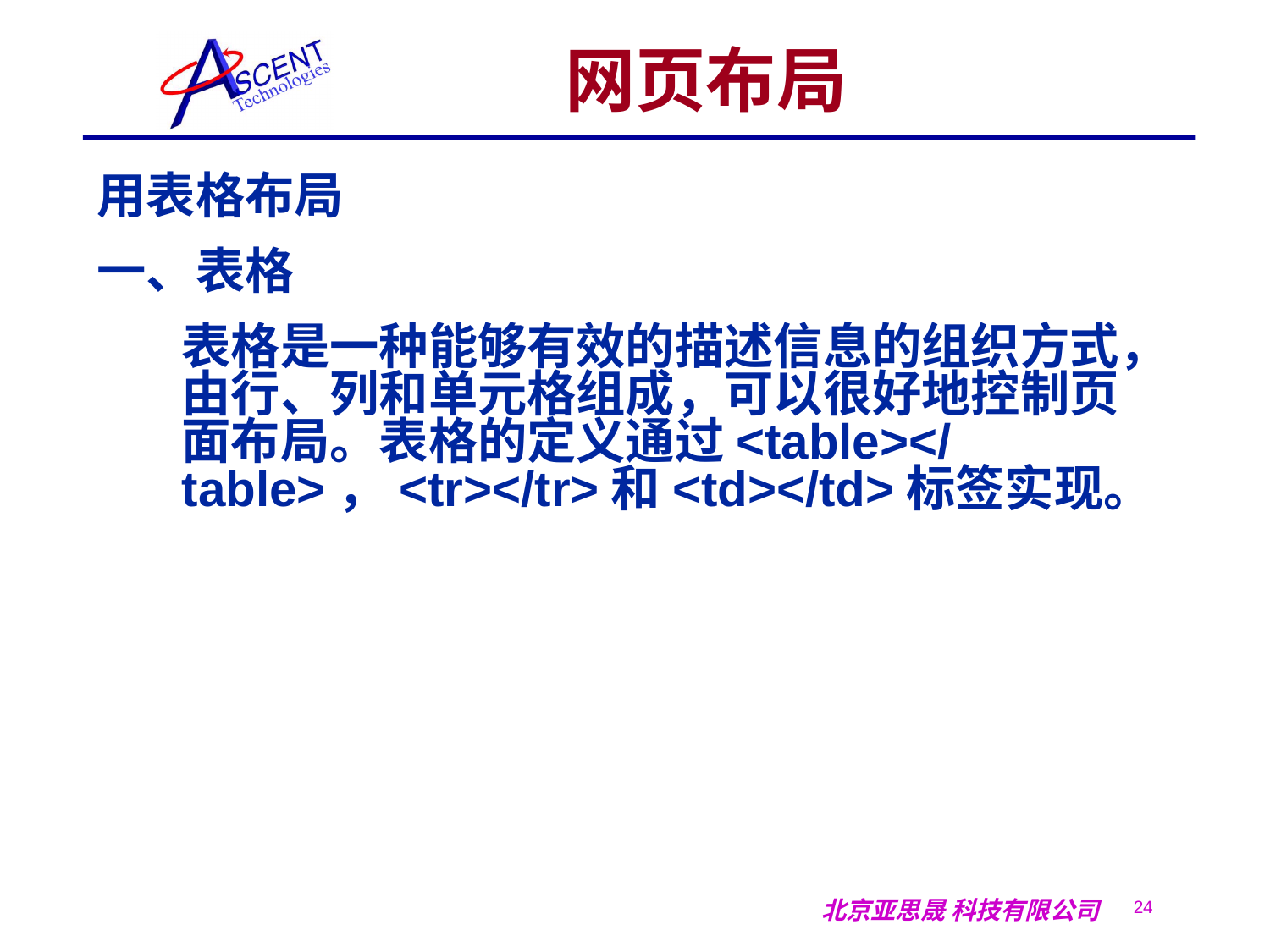

# 网页布局
用表格布局
一、表格
	表格是一种能够有效的描述信息的组织方式，由行、列和单元格组成，可以很好地控制页面布局。表格的定义通过<table></table>，<tr></tr>和<td></td>标签实现。